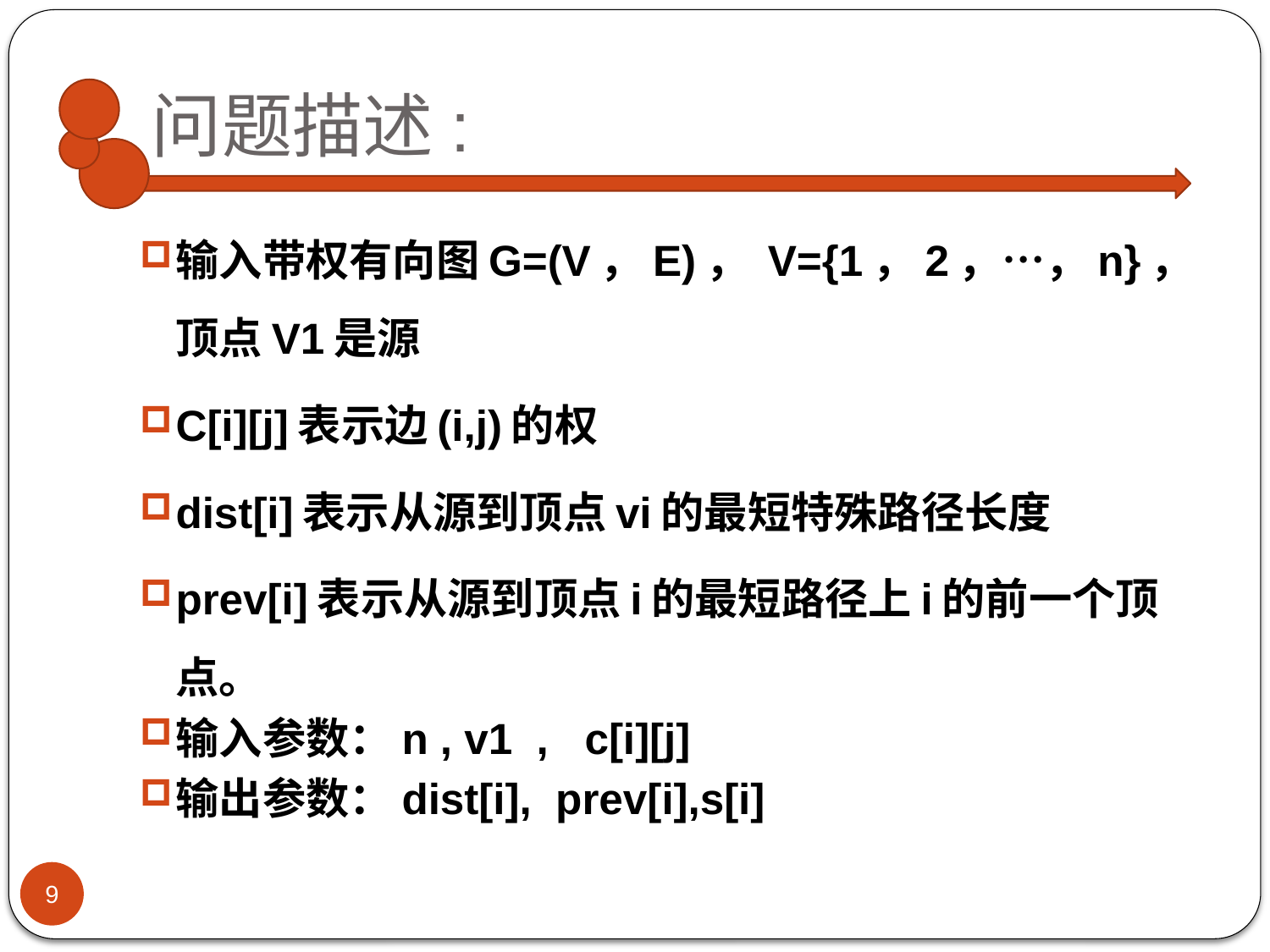

# 问题描述:
输入带权有向图G=(V，E)， V={1，2，…，n}，顶点V1是源
C[i][j]表示边(i,j)的权
dist[i]表示从源到顶点vi的最短特殊路径长度
prev[i]表示从源到顶点i的最短路径上i的前一个顶点。
输入参数：n , v1  ,   c[i][j]
输出参数：dist[i],  prev[i],s[i]

9